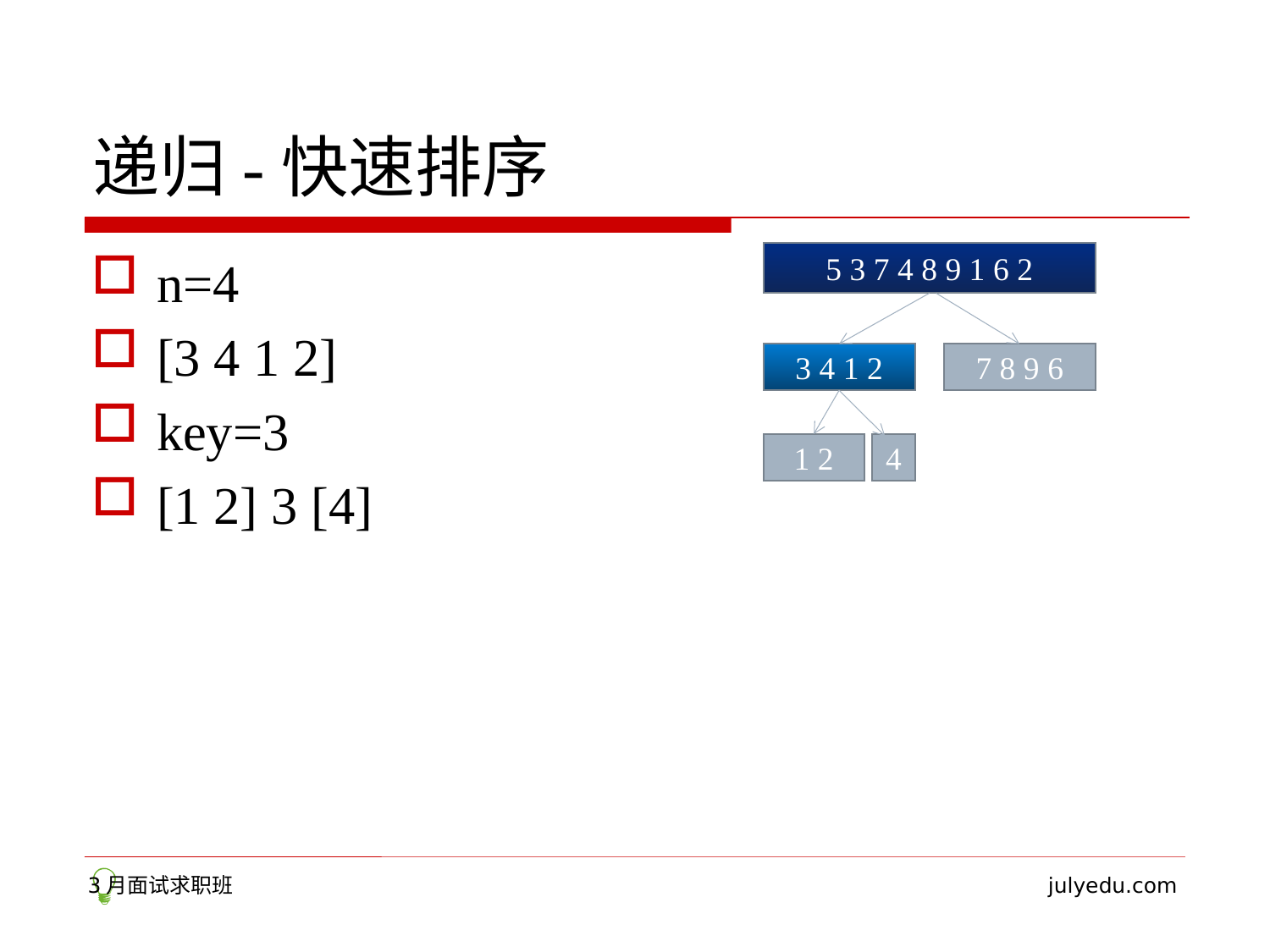

# 递归-快速排序
n=4
[3 4 1 2]
key=3
[1 2] 3 [4]

5 3 7 4 8 9 1 6 2
3 4 1 2
7 8 9 6
1 2
4
3月面试求职班
julyedu.com